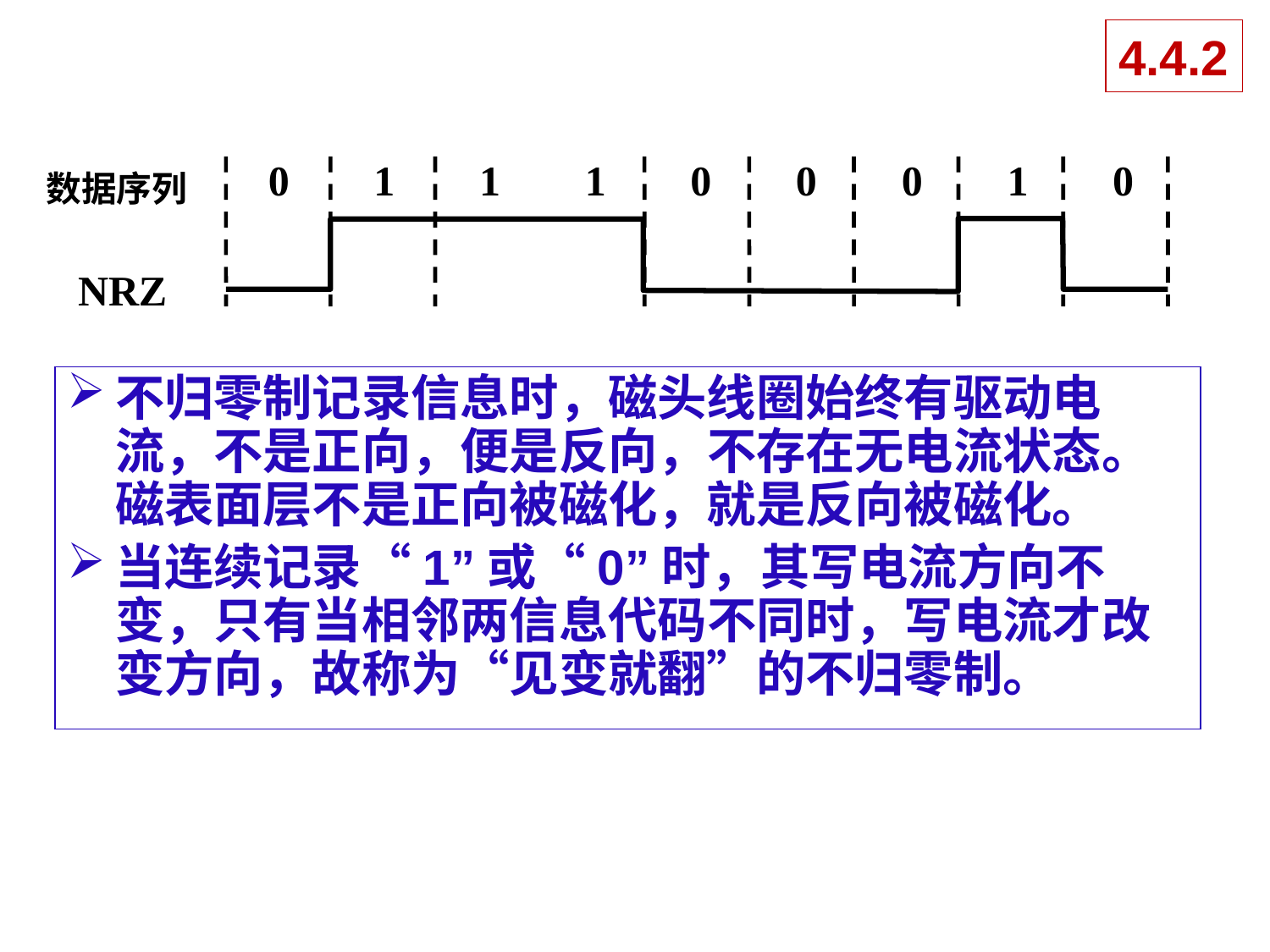

4.4.2
0
1
1
1
0
0
0
1
0

数据序列

NRZ
不归零制记录信息时，磁头线圈始终有驱动电流，不是正向，便是反向，不存在无电流状态。磁表面层不是正向被磁化，就是反向被磁化。
当连续记录“1”或“0”时，其写电流方向不变，只有当相邻两信息代码不同时，写电流才改变方向，故称为“见变就翻”的不归零制。